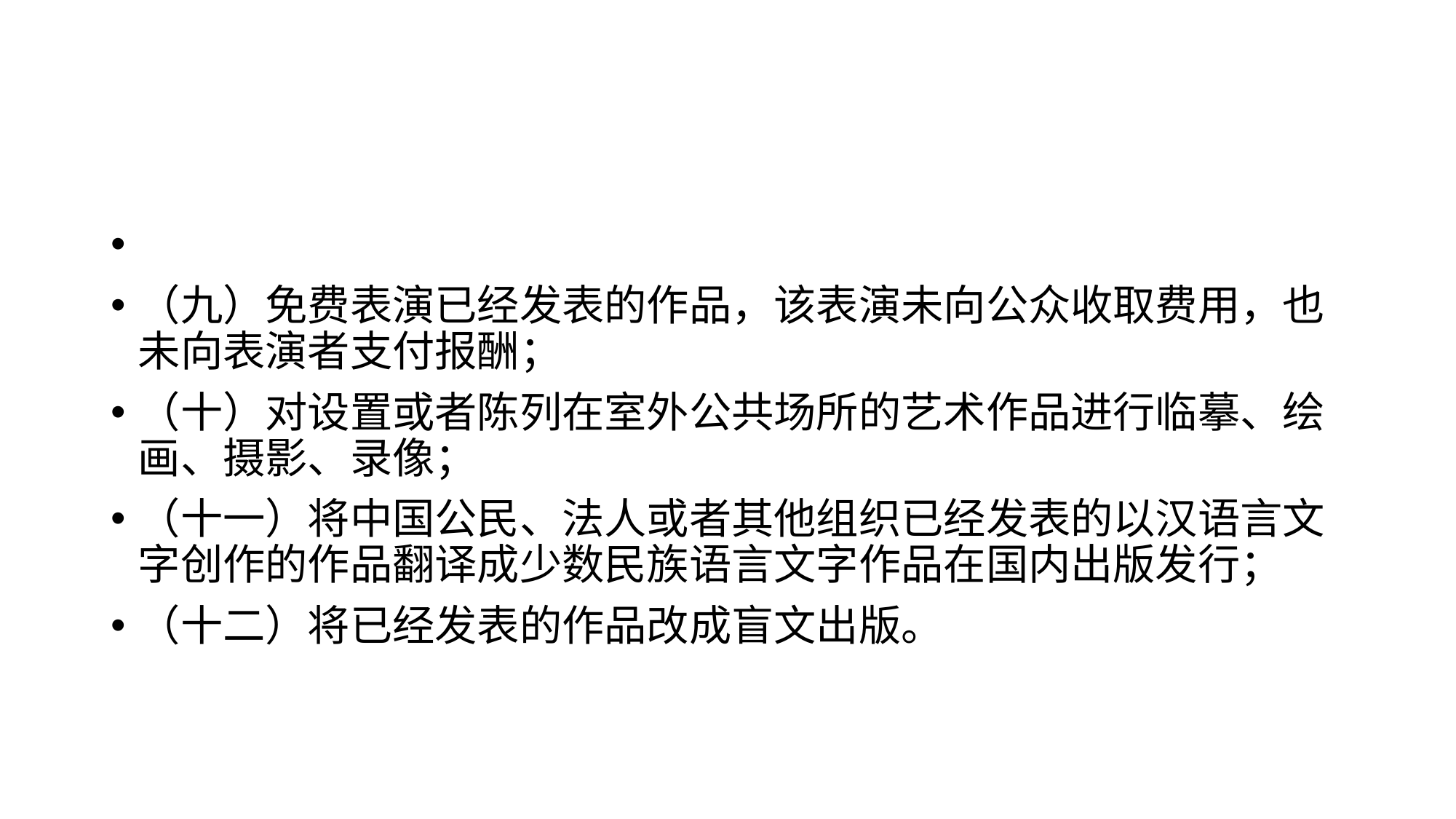

#

（九）免费表演已经发表的作品，该表演未向公众收取费用，也未向表演者支付报酬；
（十）对设置或者陈列在室外公共场所的艺术作品进行临摹、绘画、摄影、录像；
（十一）将中国公民、法人或者其他组织已经发表的以汉语言文字创作的作品翻译成少数民族语言文字作品在国内出版发行；
（十二）将已经发表的作品改成盲文出版。